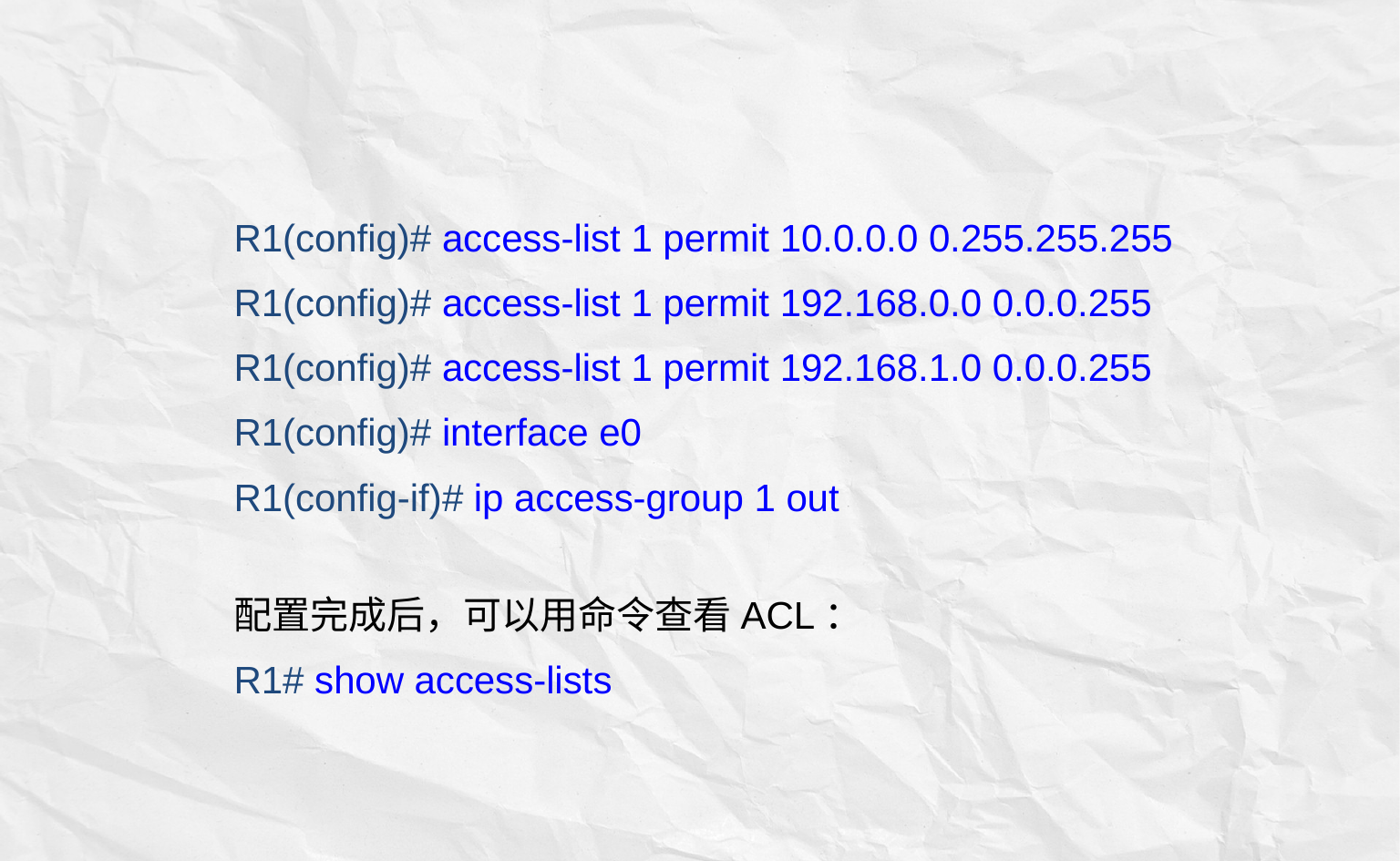

R1(config)# access-list 1 permit 10.0.0.0 0.255.255.255
R1(config)# access-list 1 permit 192.168.0.0 0.0.0.255
R1(config)# access-list 1 permit 192.168.1.0 0.0.0.255
R1(config)# interface e0
R1(config-if)# ip access-group 1 out
配置完成后，可以用命令查看ACL：
R1# show access-lists

44